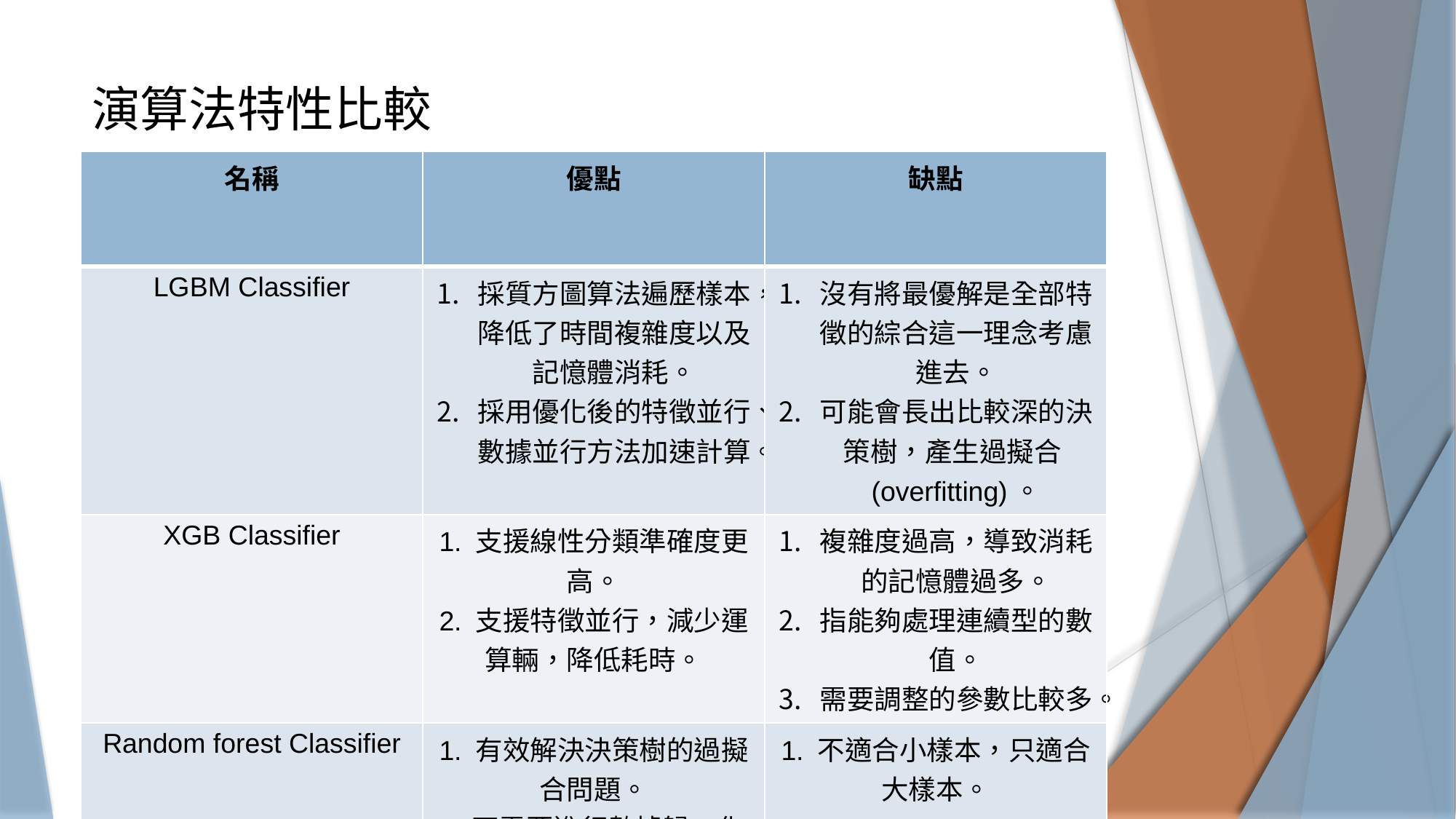

# 演算法特性比較
| 名稱 | 優點 | 缺點 |
| --- | --- | --- |
| LGBM Classifier | 採質方圖算法遍歷樣本，降低了時間複雜度以及記憶體消耗。 採用優化後的特徵並行、數據並行方法加速計算。 | 沒有將最優解是全部特徵的綜合這一理念考慮進去。 可能會長出比較深的決策樹，產生過擬合(overfitting)。 |
| XGB Classifier | 1. 支援線性分類準確度更高。 2. 支援特徵並行，減少運算輛，降低耗時。 | 複雜度過高，導致消耗的記憶體過多。 指能夠處理連續型的數值。 需要調整的參數比較多。 |
| Random forest Classifier | 1. 有效解決決策樹的過擬 合問題。 2. 不需要進行數據歸一化(Normalization)。 | 1. 不適合小樣本，只適合大樣本。 |